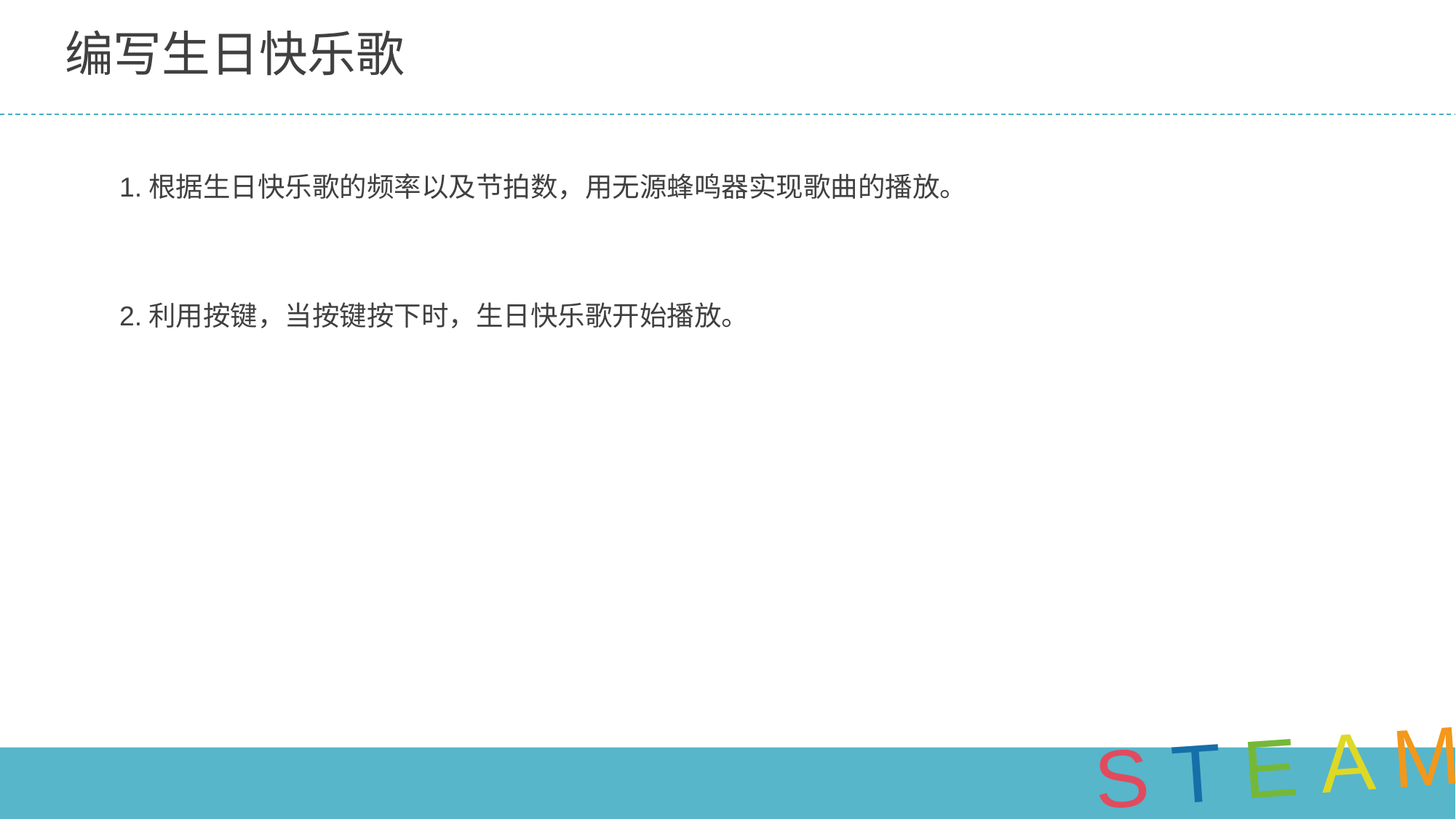

# 编写生日快乐歌
1.根据生日快乐歌的频率以及节拍数，用无源蜂鸣器实现歌曲的播放。

2.利用按键，当按键按下时，生日快乐歌开始播放。